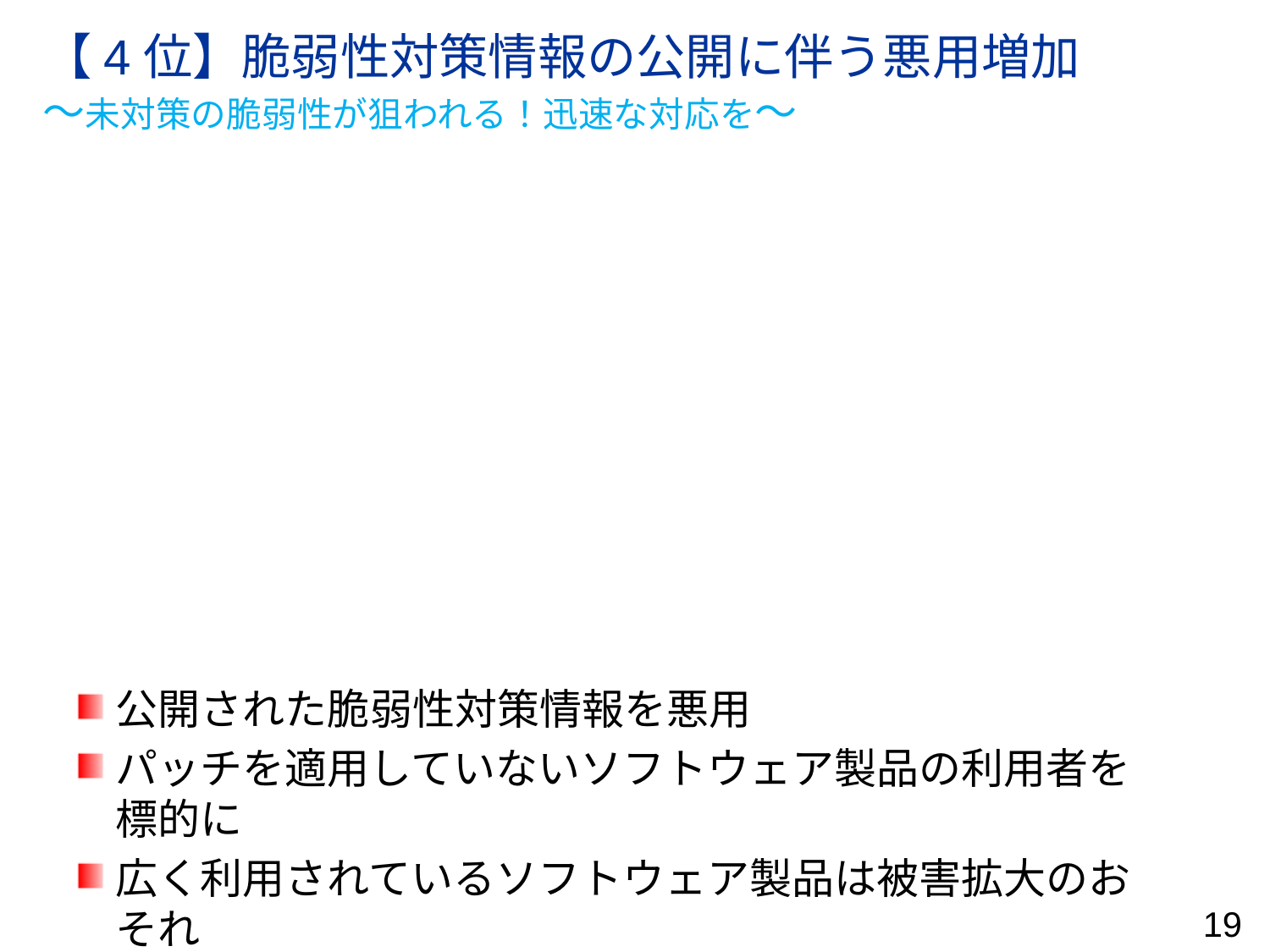

# 【4位】脆弱性対策情報の公開に伴う悪用増加 ～未対策の脆弱性が狙われる！迅速な対応を～
公開された脆弱性対策情報を悪用
パッチを適用していないソフトウェア製品の利用者を標的に
広く利用されているソフトウェア製品は被害拡大のおそれ
19